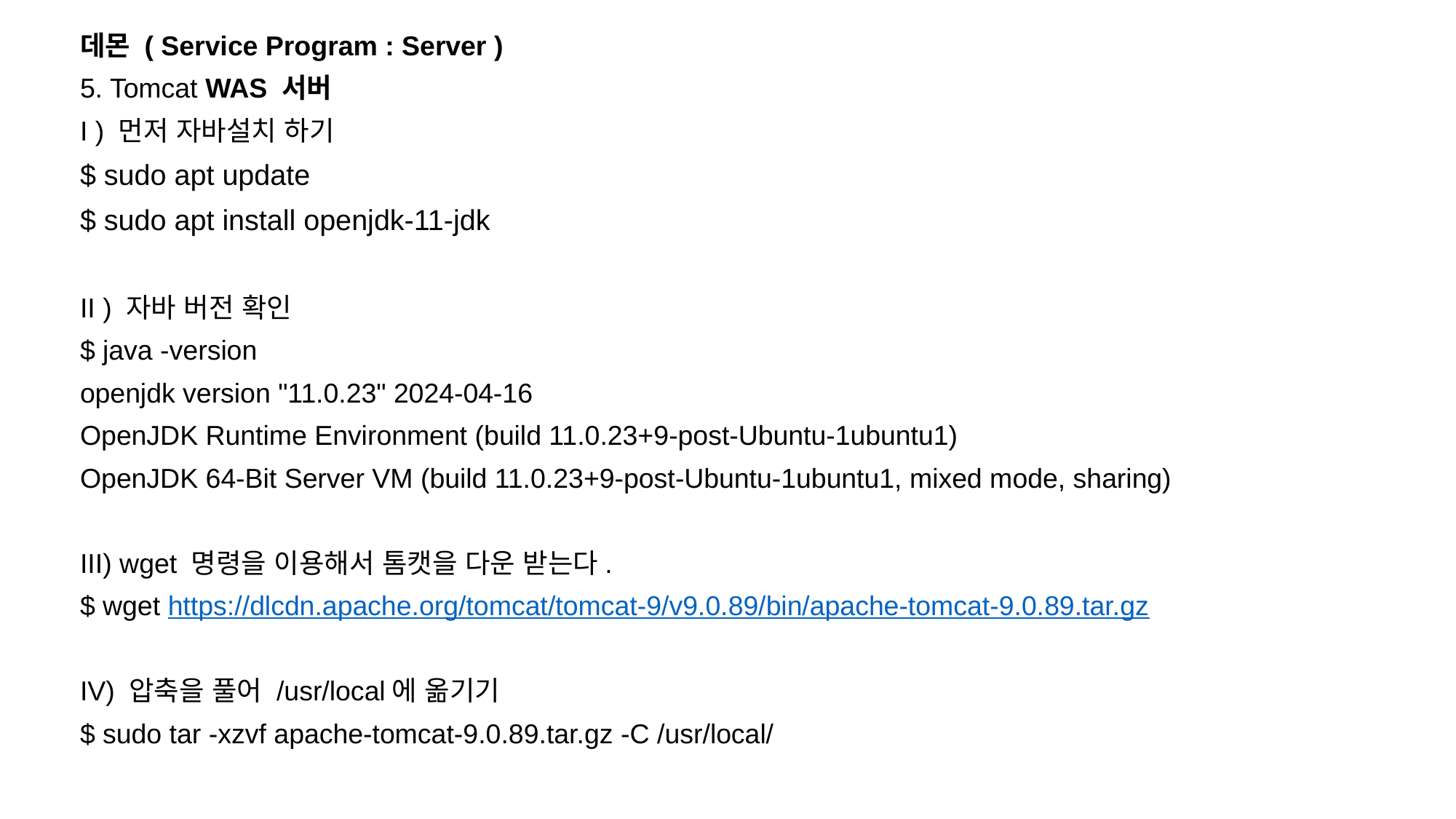

데몬 ( Service Program : Server )
5. Tomcat WAS 서버
I ) 먼저 자바설치 하기
$ sudo apt update
$ sudo apt install openjdk-11-jdk

II ) 자바 버전 확인
$ java -version
openjdk version "11.0.23" 2024-04-16
OpenJDK Runtime Environment (build 11.0.23+9-post-Ubuntu-1ubuntu1)
OpenJDK 64-Bit Server VM (build 11.0.23+9-post-Ubuntu-1ubuntu1, mixed mode, sharing)

III) wget 명령을 이용해서 톰캣을 다운 받는다.
$ wget https://dlcdn.apache.org/tomcat/tomcat-9/v9.0.89/bin/apache-tomcat-9.0.89.tar.gz

IV) 압축을 풀어 /usr/local에 옮기기
$ sudo tar -xzvf apache-tomcat-9.0.89.tar.gz -C /usr/local/